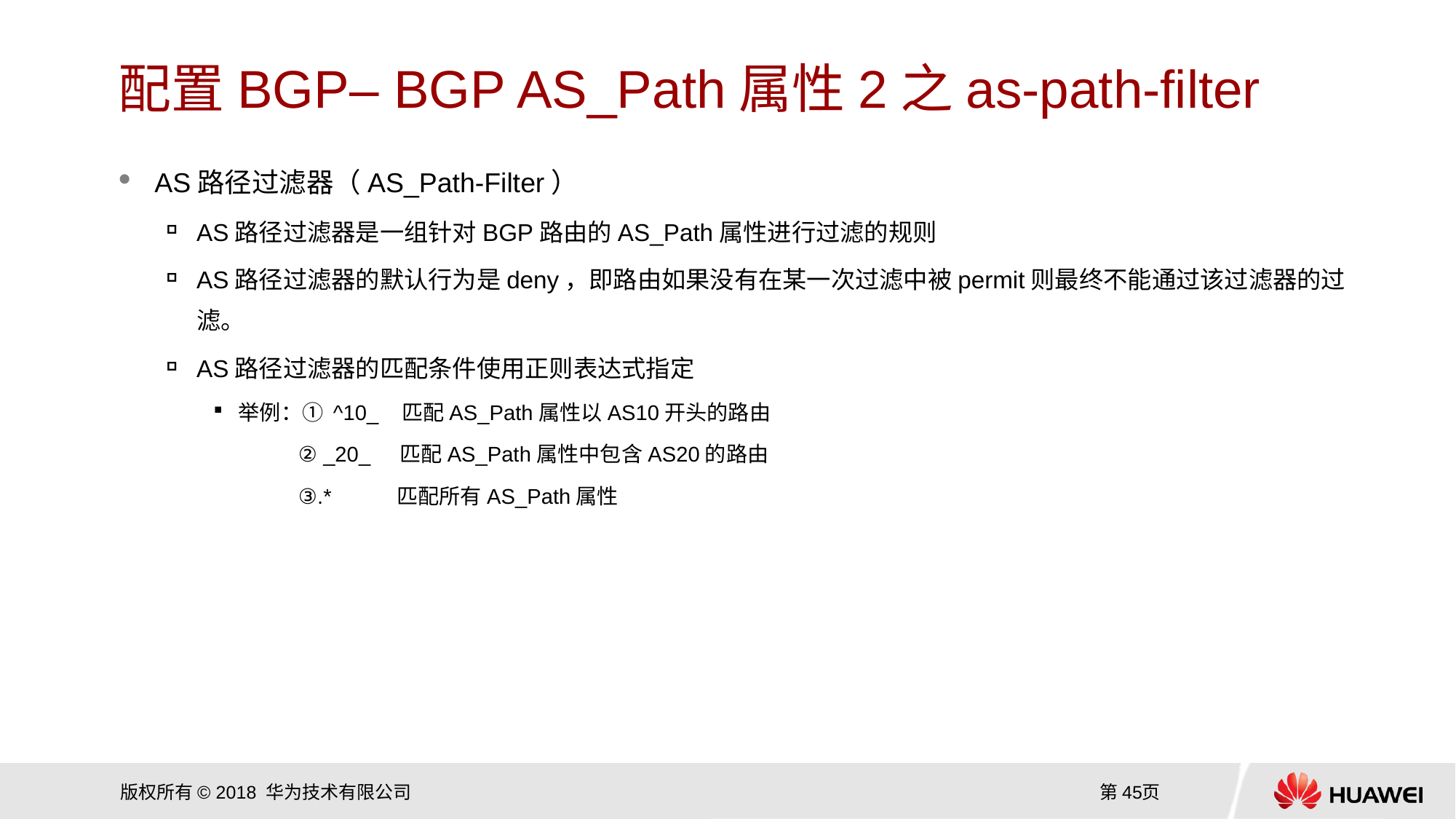

# 配置BGP– BGP AS_Path属性2之as-path-filter
AS路径过滤器（AS_Path-Filter）
AS路径过滤器是一组针对BGP路由的AS_Path属性进行过滤的规则
AS路径过滤器的默认行为是deny，即路由如果没有在某一次过滤中被permit则最终不能通过该过滤器的过滤。
AS路径过滤器的匹配条件使用正则表达式指定
举例：① ^10_   匹配AS_Path属性以AS10开头的路由
              ② _20_    匹配AS_Path属性中包含AS20的路由
              ③.*          匹配所有AS_Path属性